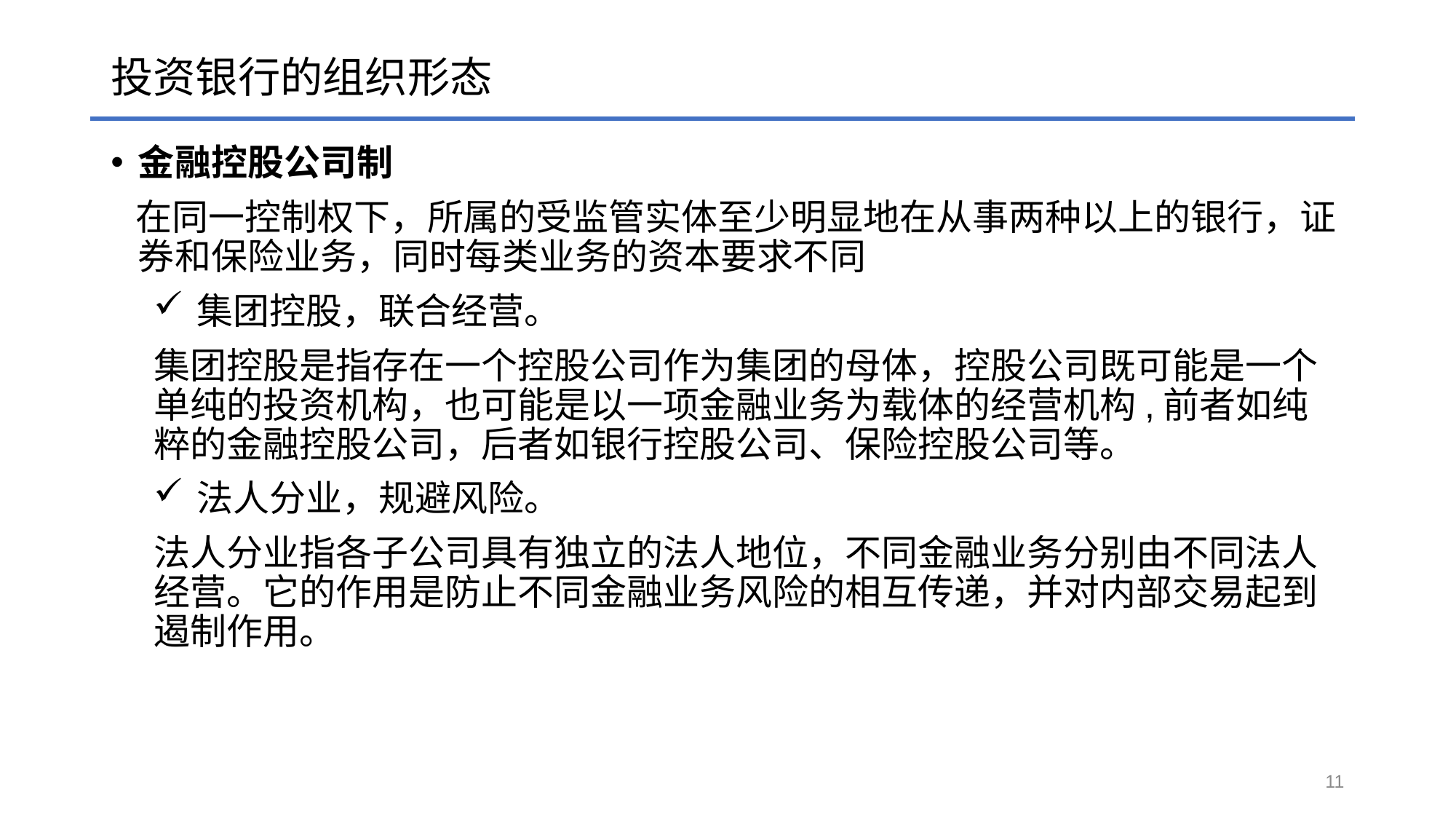

# 投资银行的组织形态
金融控股公司制
  在同一控制权下，所属的受监管实体至少明显地在从事两种以上的银行，证券和保险业务，同时每类业务的资本要求不同
集团控股，联合经营。
集团控股是指存在一个控股公司作为集团的母体，控股公司既可能是一个单纯的投资机构，也可能是以一项金融业务为载体的经营机构,前者如纯粹的金融控股公司，后者如银行控股公司、保险控股公司等。
法人分业，规避风险。
法人分业指各子公司具有独立的法人地位，不同金融业务分别由不同法人经营。它的作用是防止不同金融业务风险的相互传递，并对内部交易起到遏制作用。
11